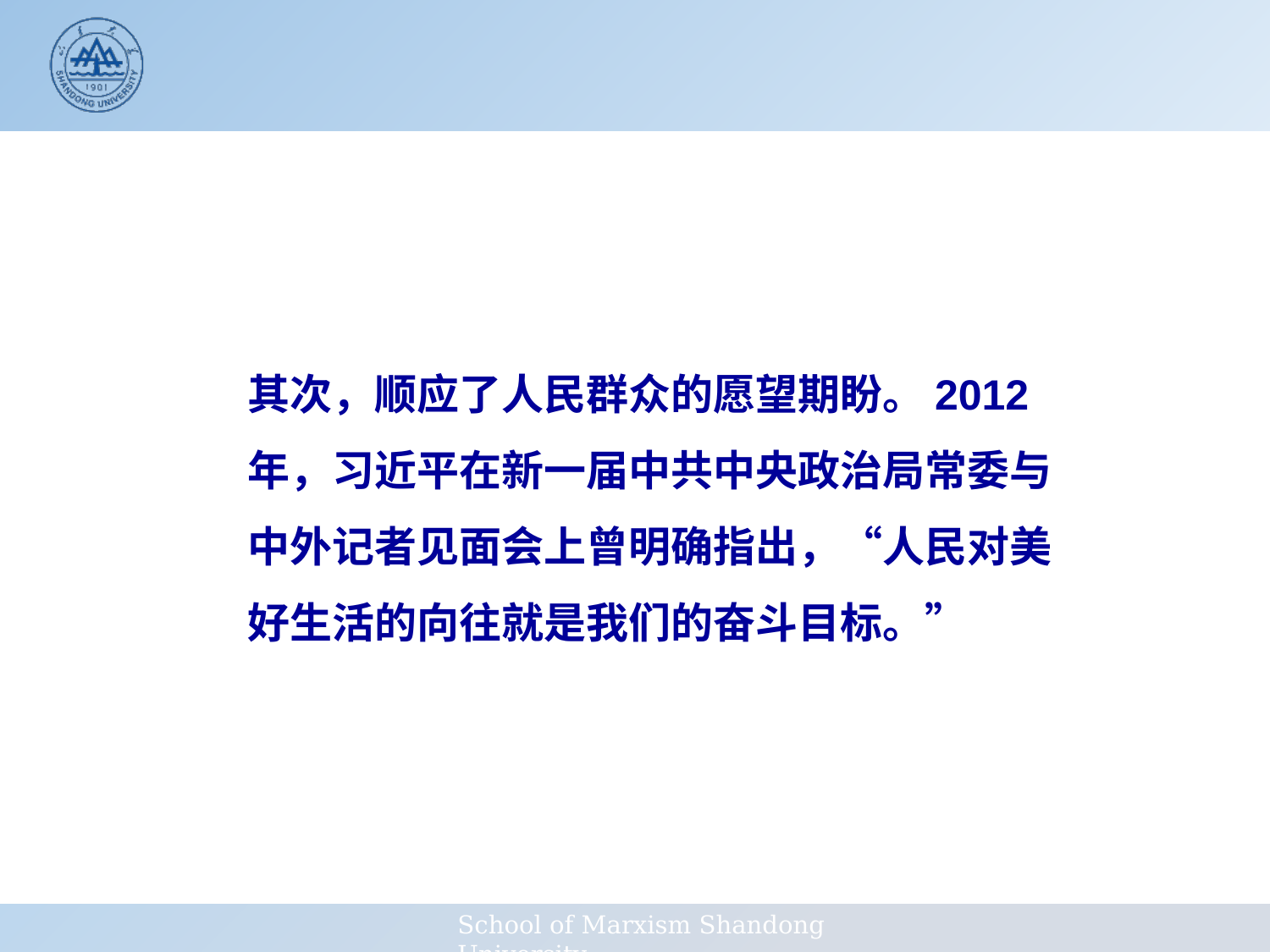

其次，顺应了人民群众的愿望期盼。2012年，习近平在新一届中共中央政治局常委与中外记者见面会上曾明确指出，“人民对美好生活的向往就是我们的奋斗目标。”